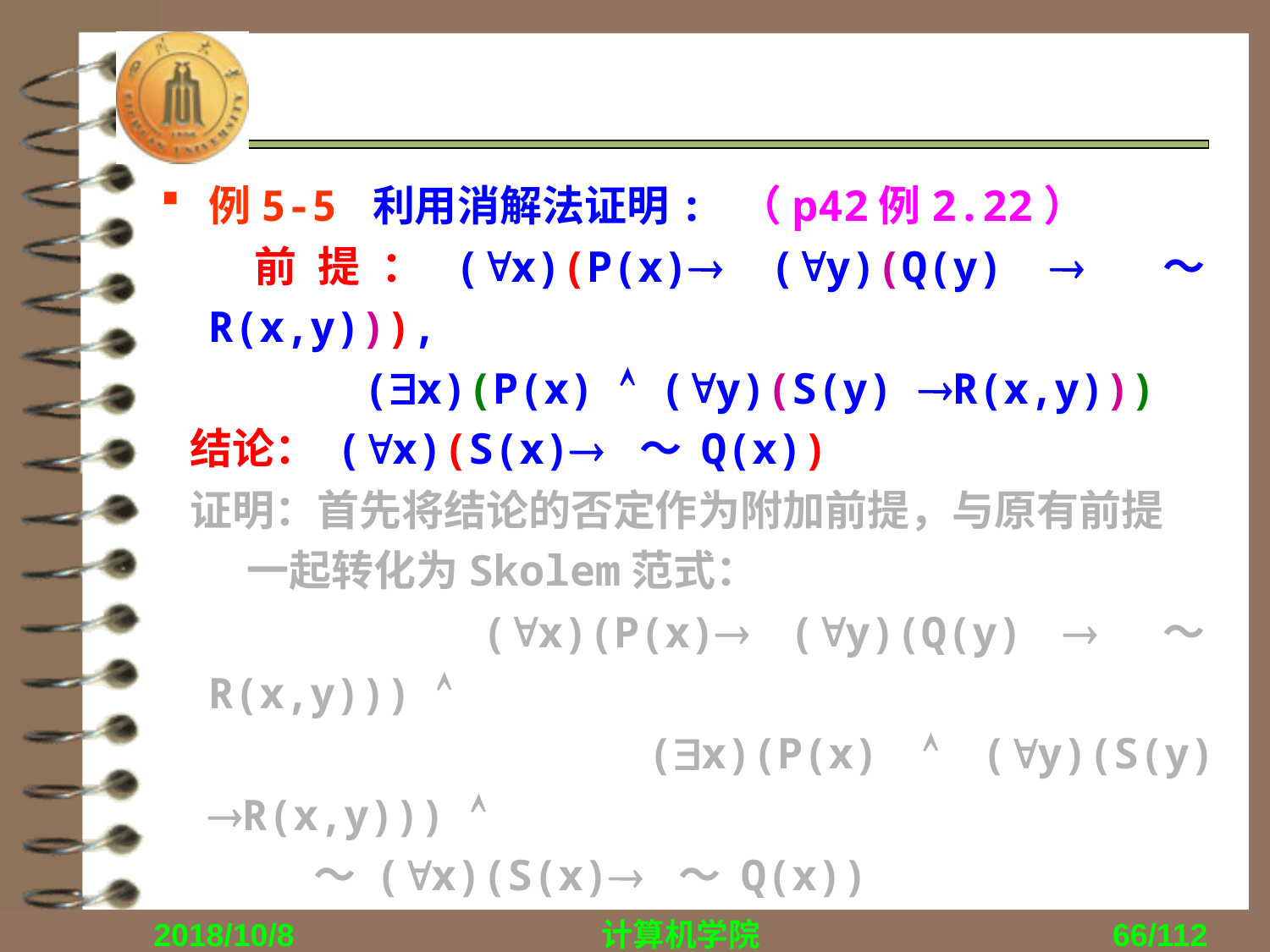

例5-5 利用消解法证明: （p42例2.22）
  前提：(∀x)(P(x)→ (∀y)(Q(y) → ～R(x,y))),
        (∃x)(P(x) ∧ (∀y)(S(y) →R(x,y)))
  结论： (∀x)(S(x)→ ～ Q(x))
  证明：首先将结论的否定作为附加前提，与原有前提
        一起转化为Skolem范式：
        (∀x)(P(x)→ (∀y)(Q(y) → ～R(x,y))) ∧
           (∃x)(P(x) ∧ (∀y)(S(y) →R(x,y))) ∧
               ～ (∀x)(S(x)→ ～ Q(x))

2018/10/8
计算机学院
66/112